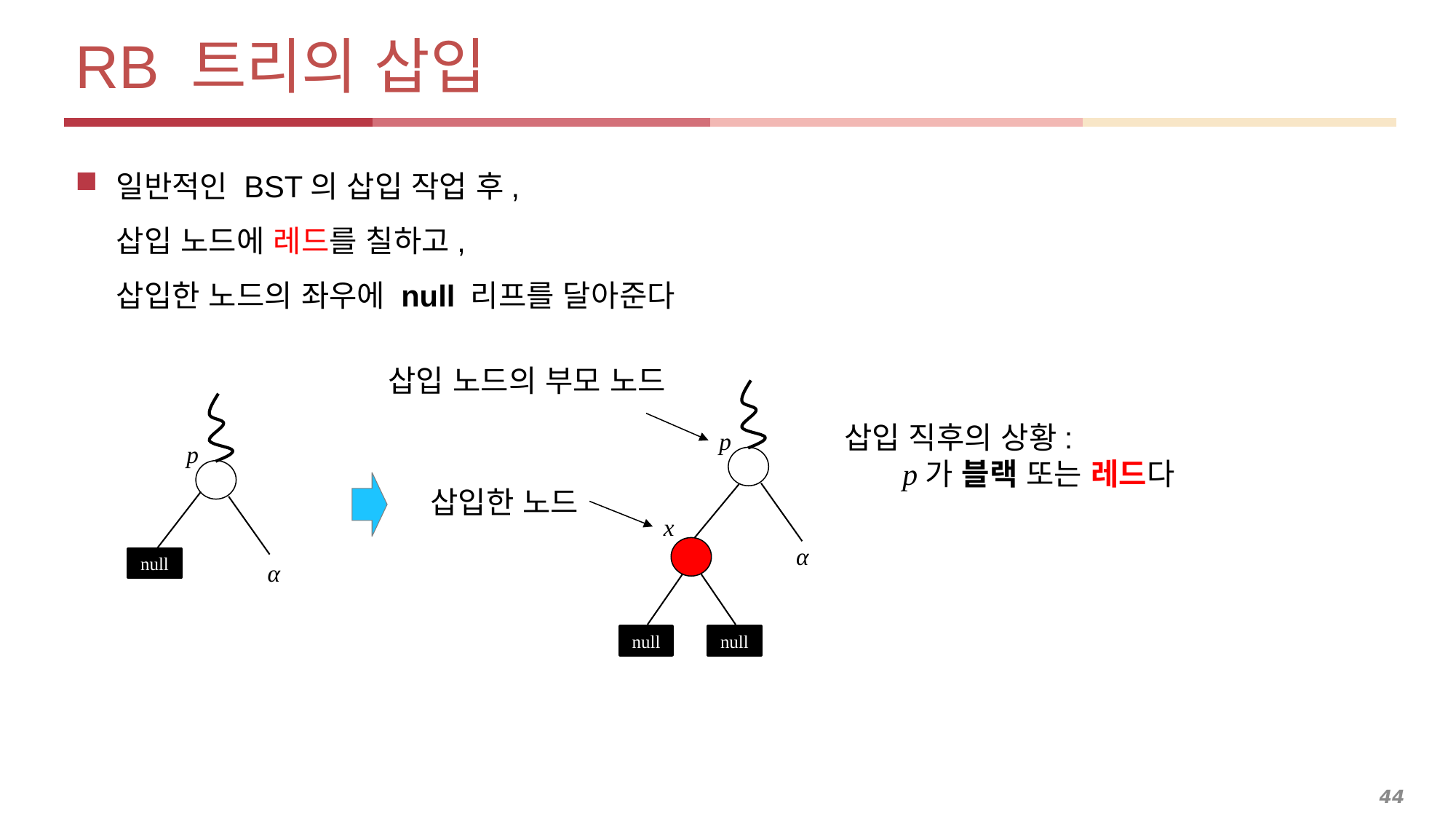

# RB 트리의 삽입
일반적인 BST의 삽입 작업 후,
삽입 노드에 레드를 칠하고,
삽입한 노드의 좌우에 null 리프를 달아준다

삽입 노드의 부모 노드

삽입 직후의 상황:
       p가 블랙 또는 레드다
p
p

삽입한 노드

x
α

null
α

null
null